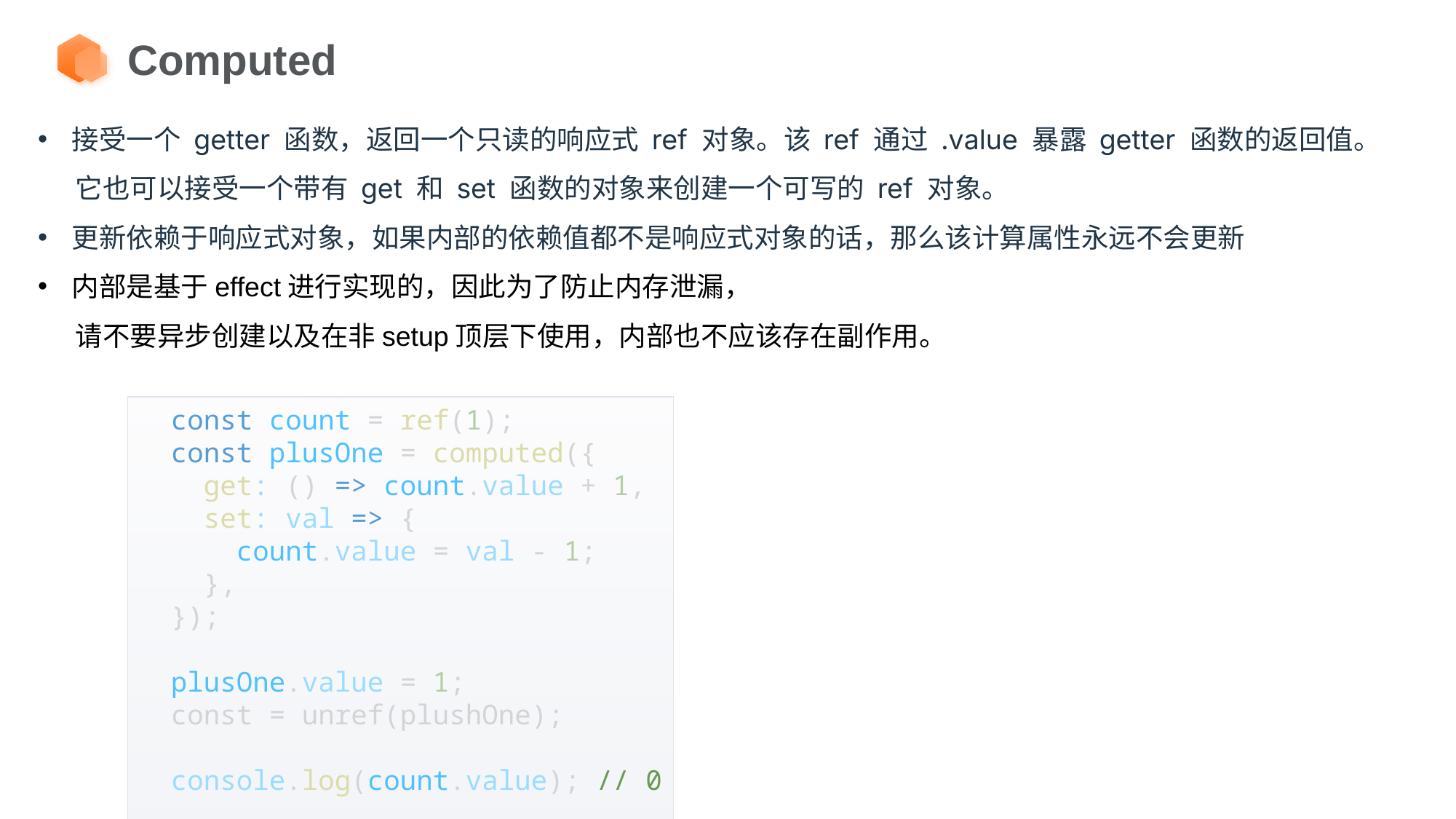

Computed
接受一个 getter 函数，返回一个只读的响应式 ref 对象。该 ref 通过 .value 暴露 getter 函数的返回值。
     它也可以接受一个带有 get 和 set 函数的对象来创建一个可写的 ref 对象。
更新依赖于响应式对象，如果内部的依赖值都不是响应式对象的话，那么该计算属性永远不会更新
内部是基于effect进行实现的，因此为了防止内存泄漏，
     请不要异步创建以及在非setup顶层下使用，内部也不应该存在副作用。
  const count = ref(1);
  const plusOne = computed({
    get: () => count.value + 1,
    set: val => {
      count.value = val - 1;
    },
  });
  plusOne.value = 1;
  const = unref(plushOne);

  console.log(count.value); // 0